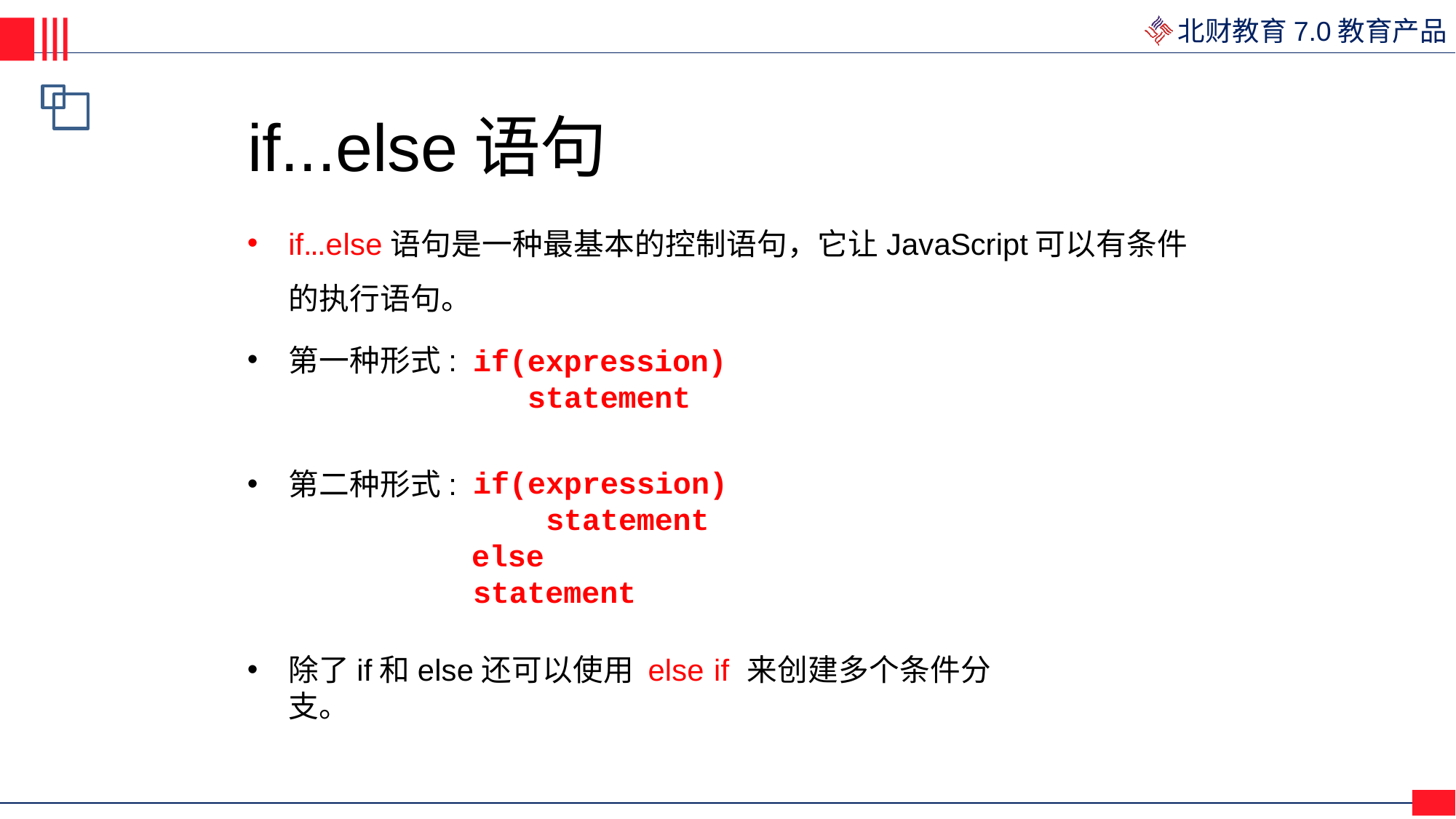

# if...else语句
if...else语句是一种最基本的控制语句，它让JavaScript可以有条件的执行语句。
if(expression)
statement
第一种形式:
if(expression)  statement
else
statement
第二种形式:
除了if和else还可以使用 else if 来创建多个条件分支。